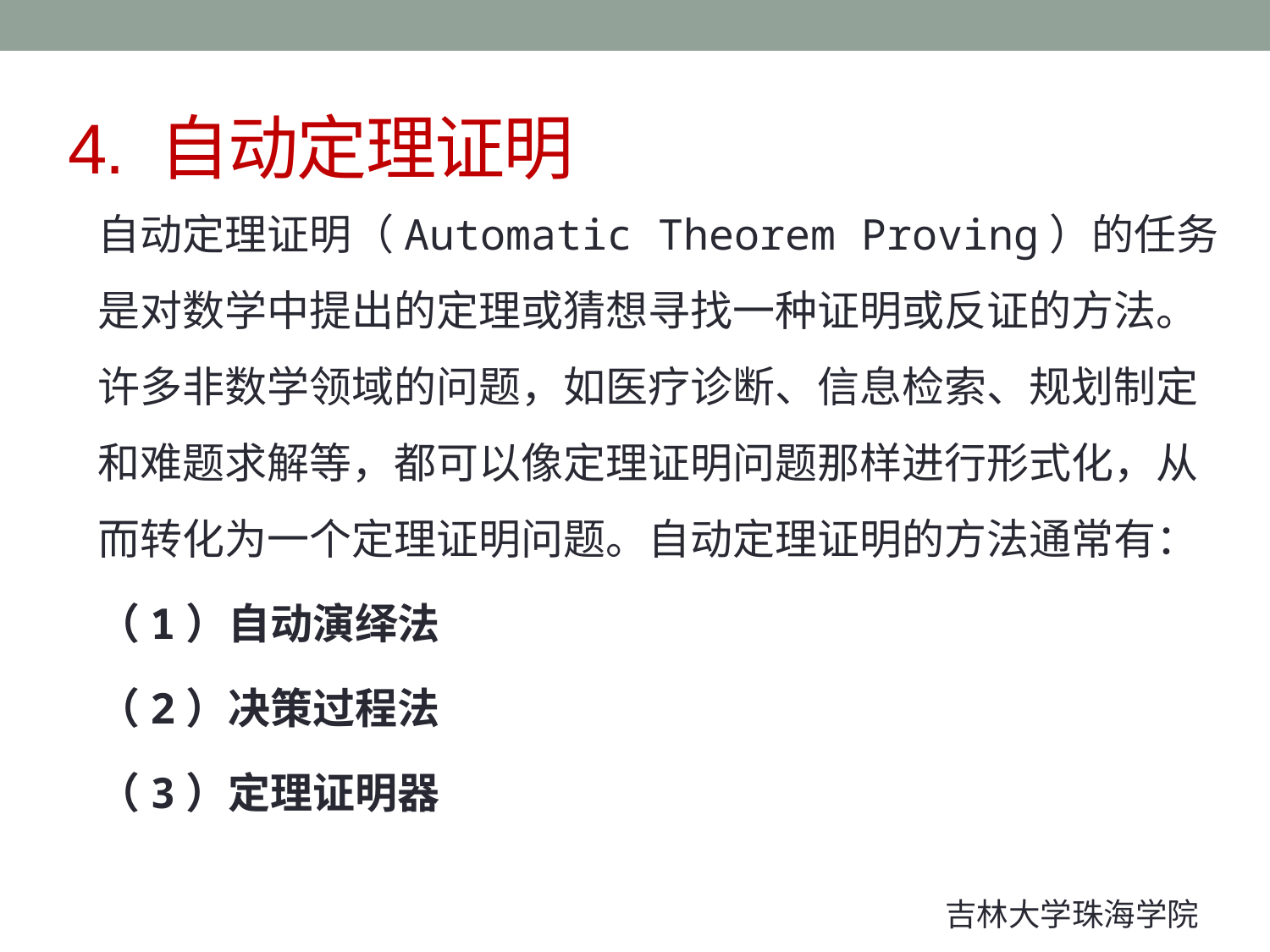

# 4. 自动定理证明
自动定理证明（Automatic Theorem Proving）的任务是对数学中提出的定理或猜想寻找一种证明或反证的方法。许多非数学领域的问题，如医疗诊断、信息检索、规划制定和难题求解等，都可以像定理证明问题那样进行形式化，从而转化为一个定理证明问题。自动定理证明的方法通常有：
（1）自动演绎法
（2）决策过程法
（3）定理证明器